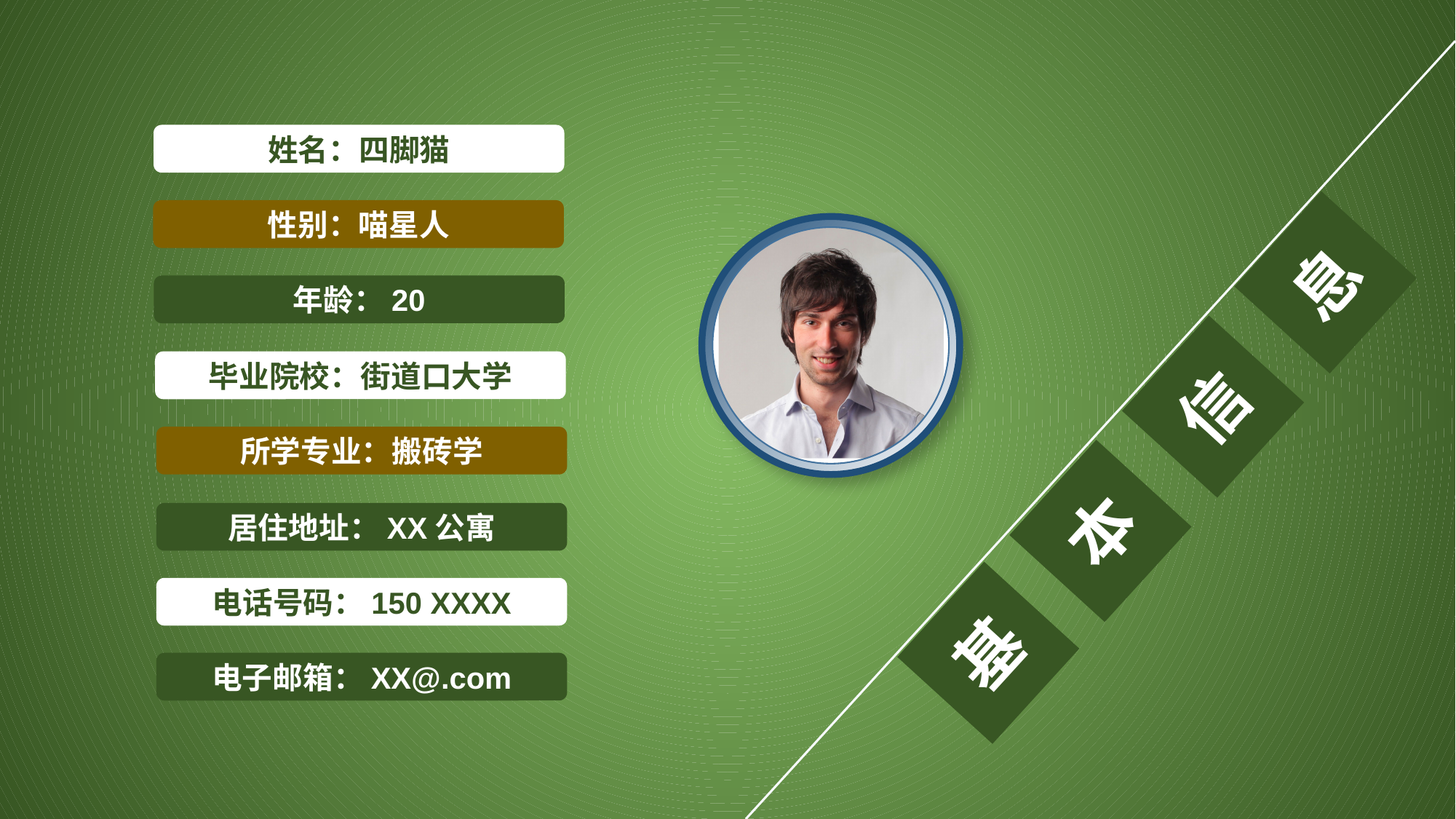

姓名：四脚猫
性别：喵星人

息
年龄：20
信
毕业院校：街道口大学
所学专业：搬砖学
本
居住地址：XX公寓
电话号码：150 XXXX
基
电子邮箱：XX@.com